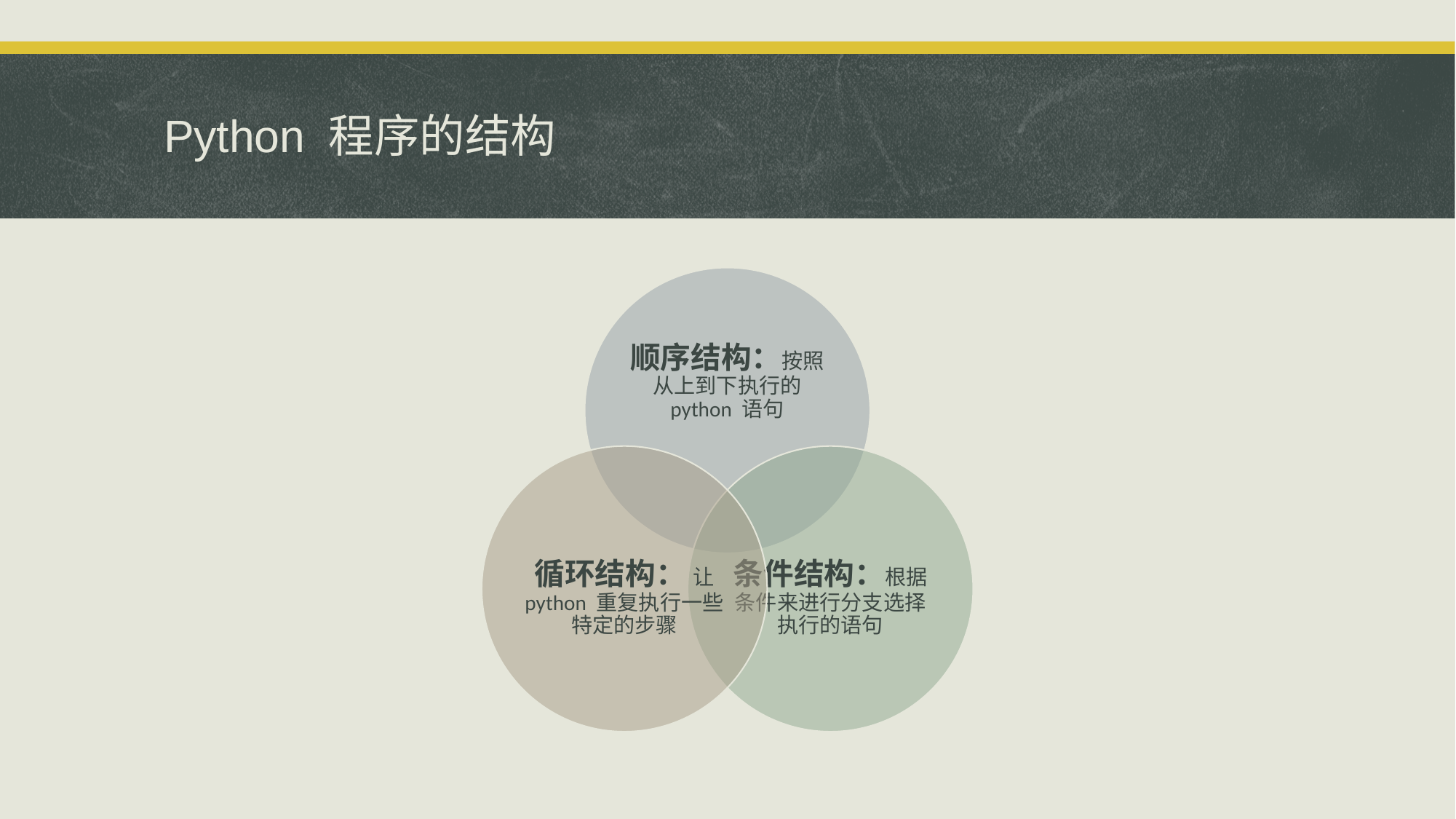

# Python 程序的结构
顺序结构：按照从上到下执行的 python 语句
条件结构：根据条件来进行分支选择执行的语句
循环结构： 让 python 重复执行一些特定的步骤